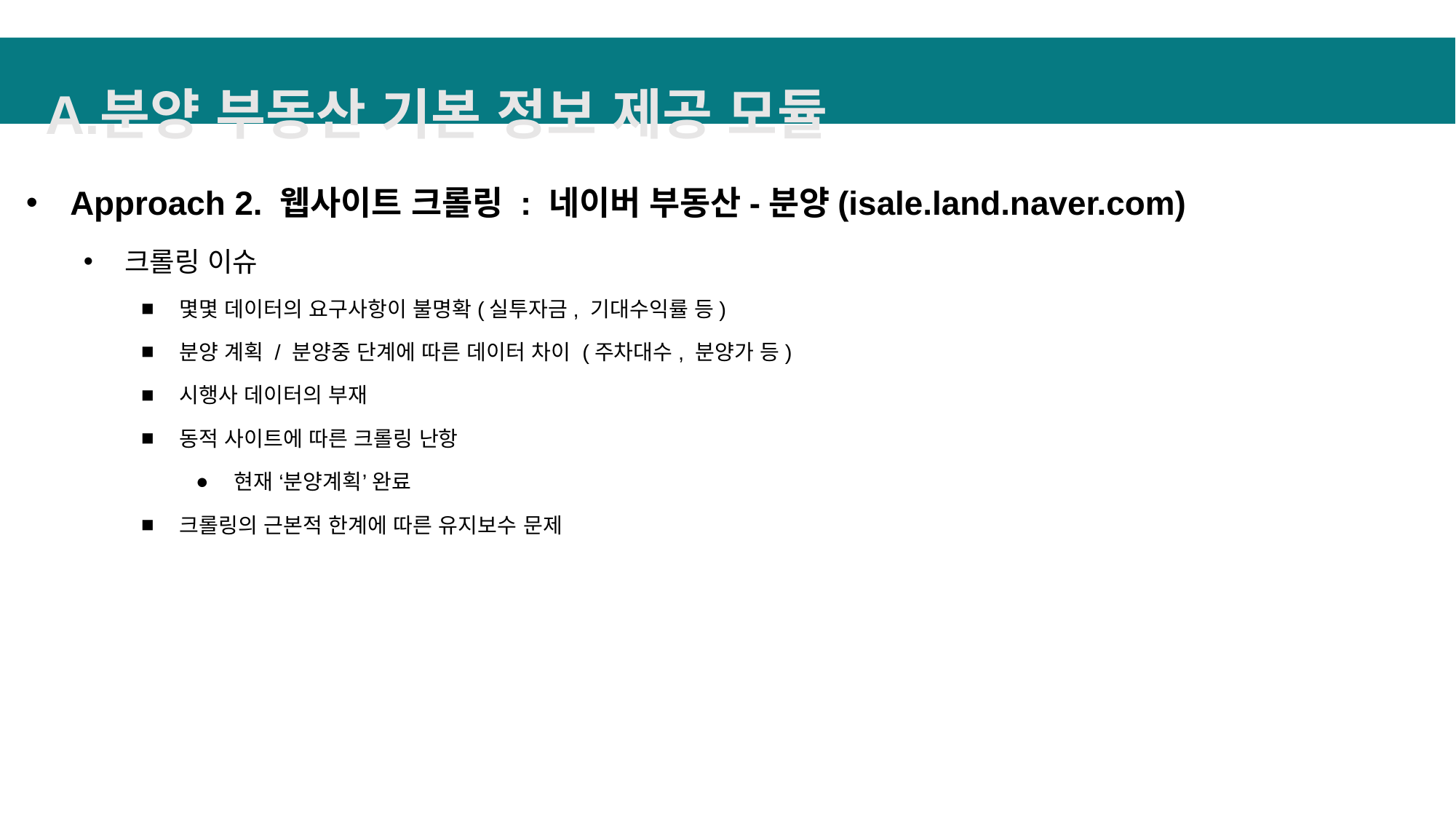

분양 부동산 기본 정보 제공 모듈
Approach 2. 웹사이트 크롤링 : 네이버 부동산-분양(isale.land.naver.com)
크롤링 이슈
몇몇 데이터의 요구사항이 불명확(실투자금, 기대수익률 등)
분양 계획 / 분양중 단계에 따른 데이터 차이 (주차대수, 분양가 등)
시행사 데이터의 부재
동적 사이트에 따른 크롤링 난항
현재 ‘분양계획’ 완료
크롤링의 근본적 한계에 따른 유지보수 문제